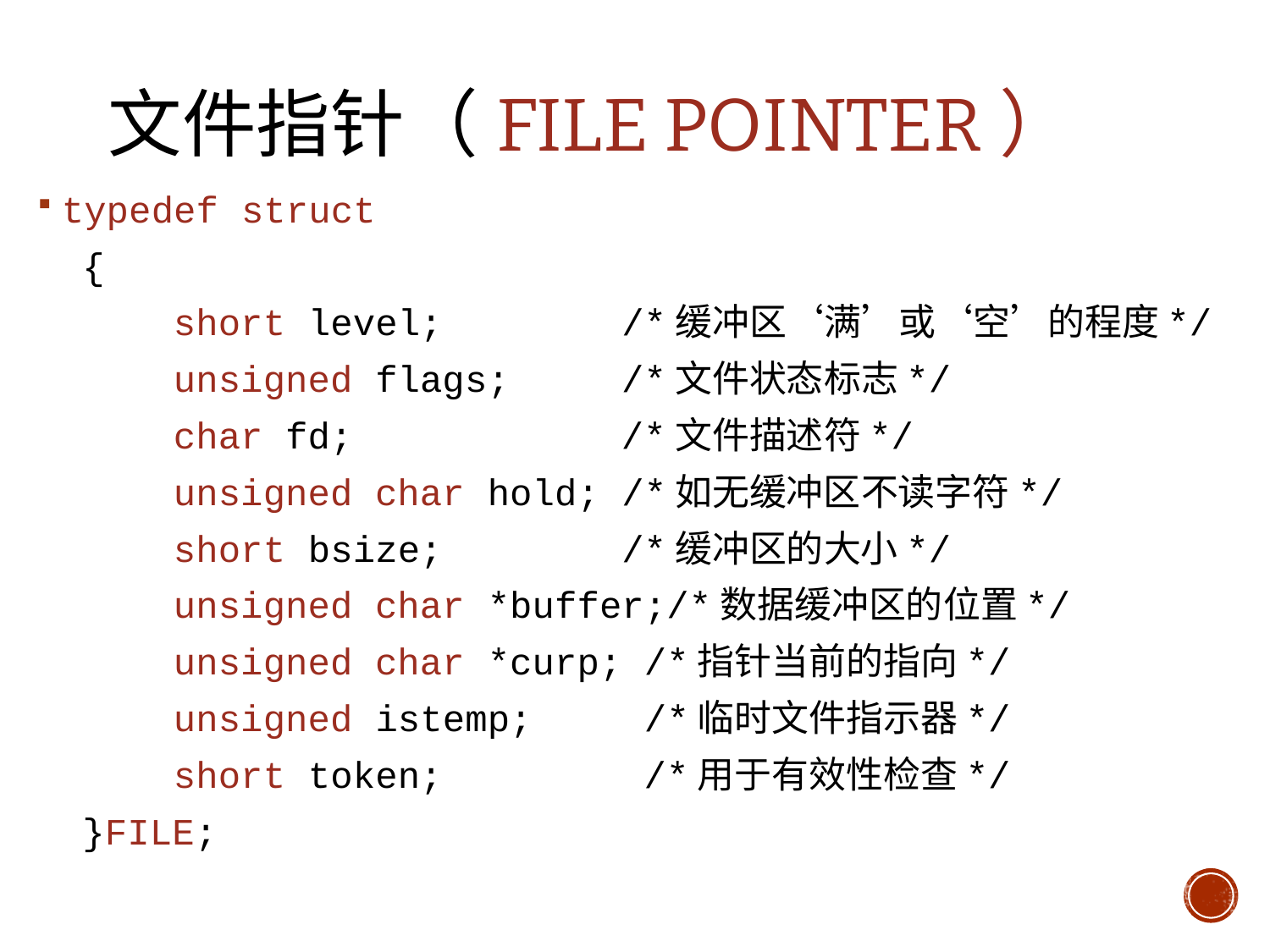

# 文件指针（File Pointer）
typedef struct
  {
  		short level;        /*缓冲区‘满’或‘空’的程度*/
  		unsigned flags;     /*文件状态标志*/
  		char fd;            /*文件描述符*/
  		unsigned char hold; /*如无缓冲区不读字符*/
  		short bsize;        /*缓冲区的大小*/
  		unsigned char *buffer;/*数据缓冲区的位置*/
  		unsigned char *curp; /*指针当前的指向*/
  		unsigned istemp;     /*临时文件指示器*/
  		short token;         /*用于有效性检查*/
  }FILE;